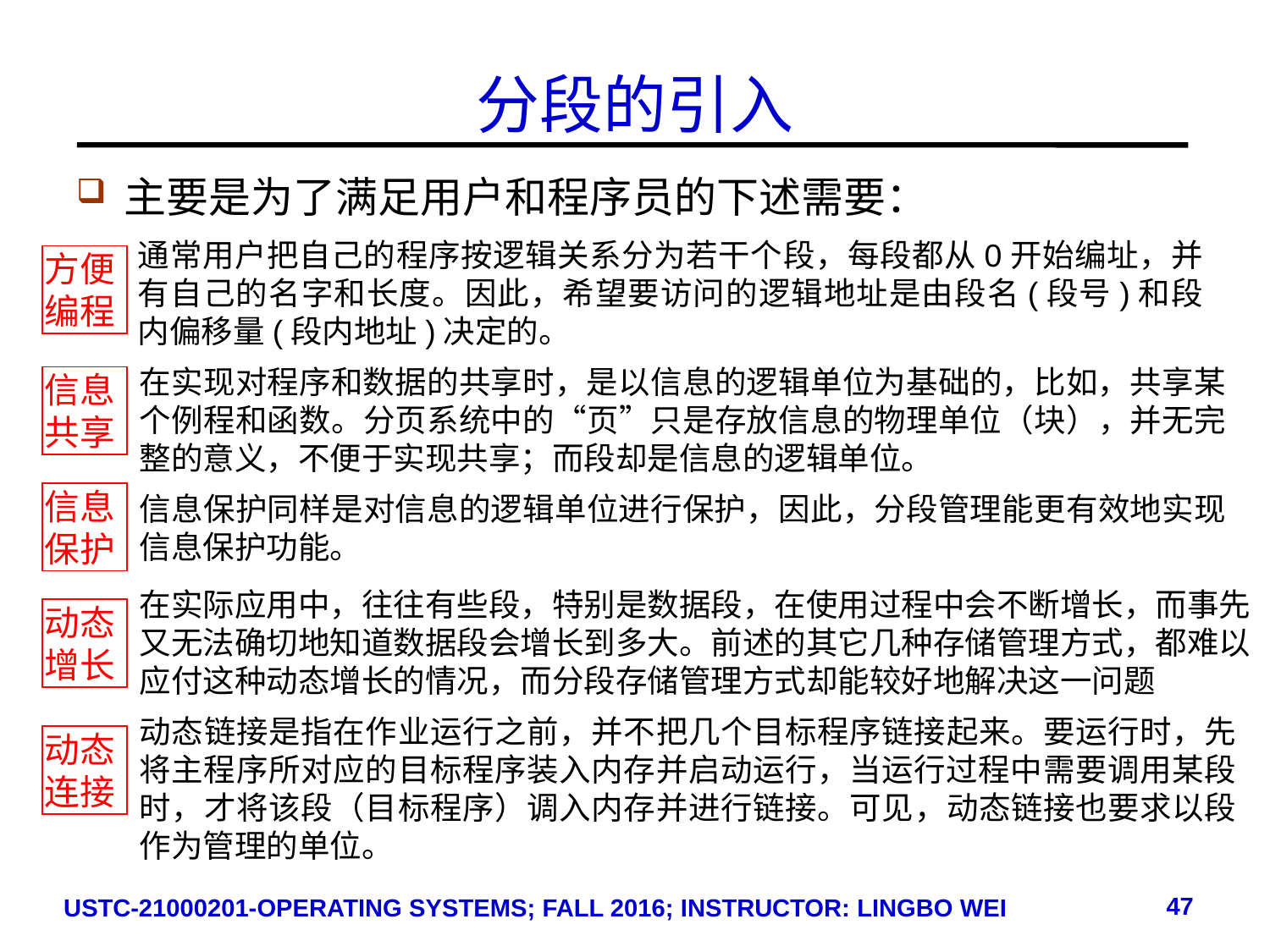

# 分段的引入
主要是为了满足用户和程序员的下述需要：
通常用户把自己的程序按逻辑关系分为若干个段，每段都从0开始编址，并有自己的名字和长度。因此，希望要访问的逻辑地址是由段名(段号)和段内偏移量(段内地址)决定的。
方便编程
在实现对程序和数据的共享时，是以信息的逻辑单位为基础的，比如，共享某个例程和函数。分页系统中的“页”只是存放信息的物理单位（块），并无完整的意义，不便于实现共享；而段却是信息的逻辑单位。
信息共享
信息保护
信息保护同样是对信息的逻辑单位进行保护，因此，分段管理能更有效地实现信息保护功能。
在实际应用中，往往有些段，特别是数据段，在使用过程中会不断增长，而事先又无法确切地知道数据段会增长到多大。前述的其它几种存储管理方式，都难以应付这种动态增长的情况，而分段存储管理方式却能较好地解决这一问题
动态增长
动态链接是指在作业运行之前，并不把几个目标程序链接起来。要运行时，先将主程序所对应的目标程序装入内存并启动运行，当运行过程中需要调用某段时，才将该段（目标程序）调入内存并进行链接。可见，动态链接也要求以段作为管理的单位。
动态连接
47
USTC-21000201-OPERATING SYSTEMS; FALL 2016; INSTRUCTOR: LINGBO WEI